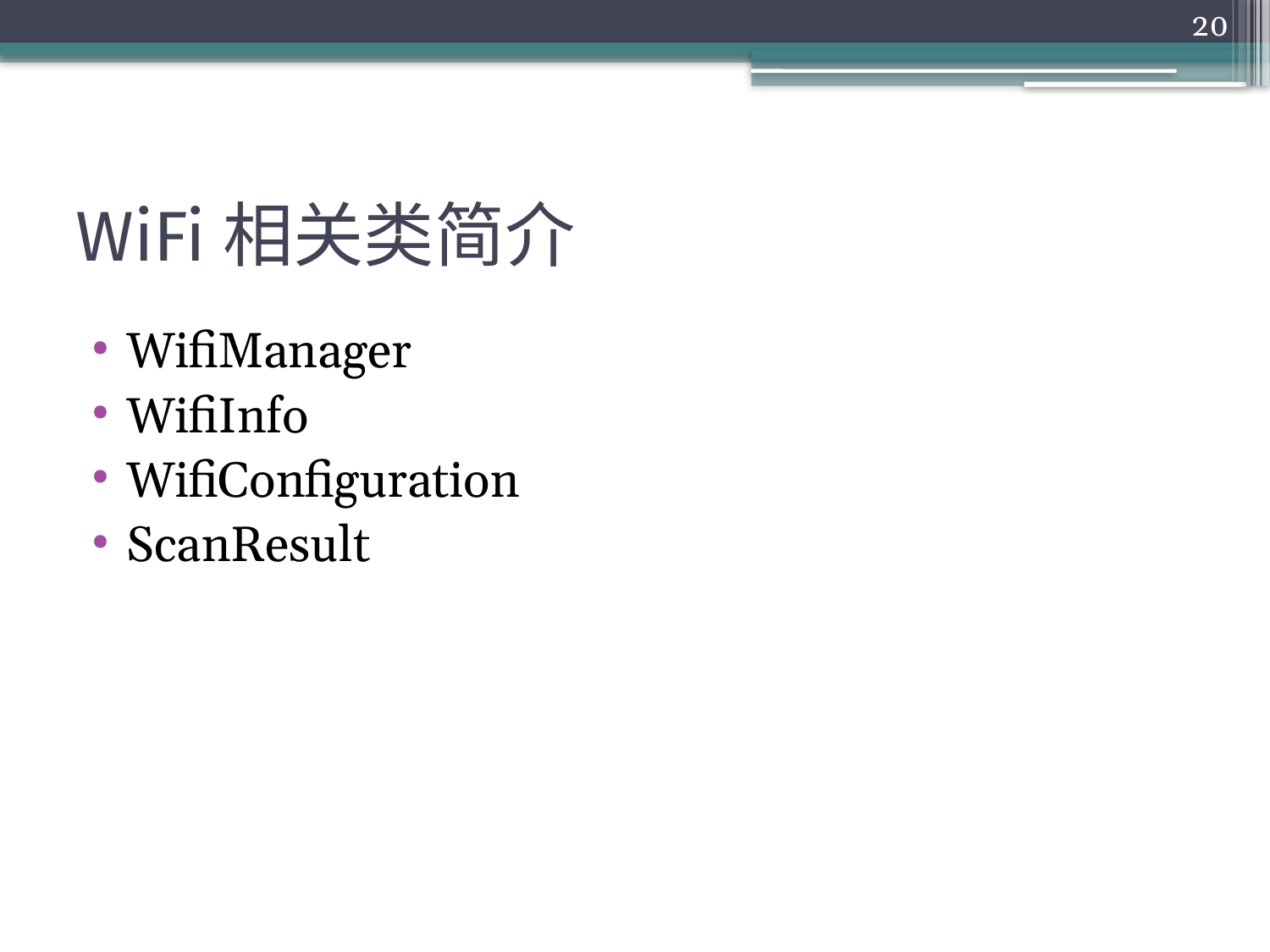

20
# WiFi相关类简介
WifiManager
WifiInfo
WifiConfiguration
ScanResult